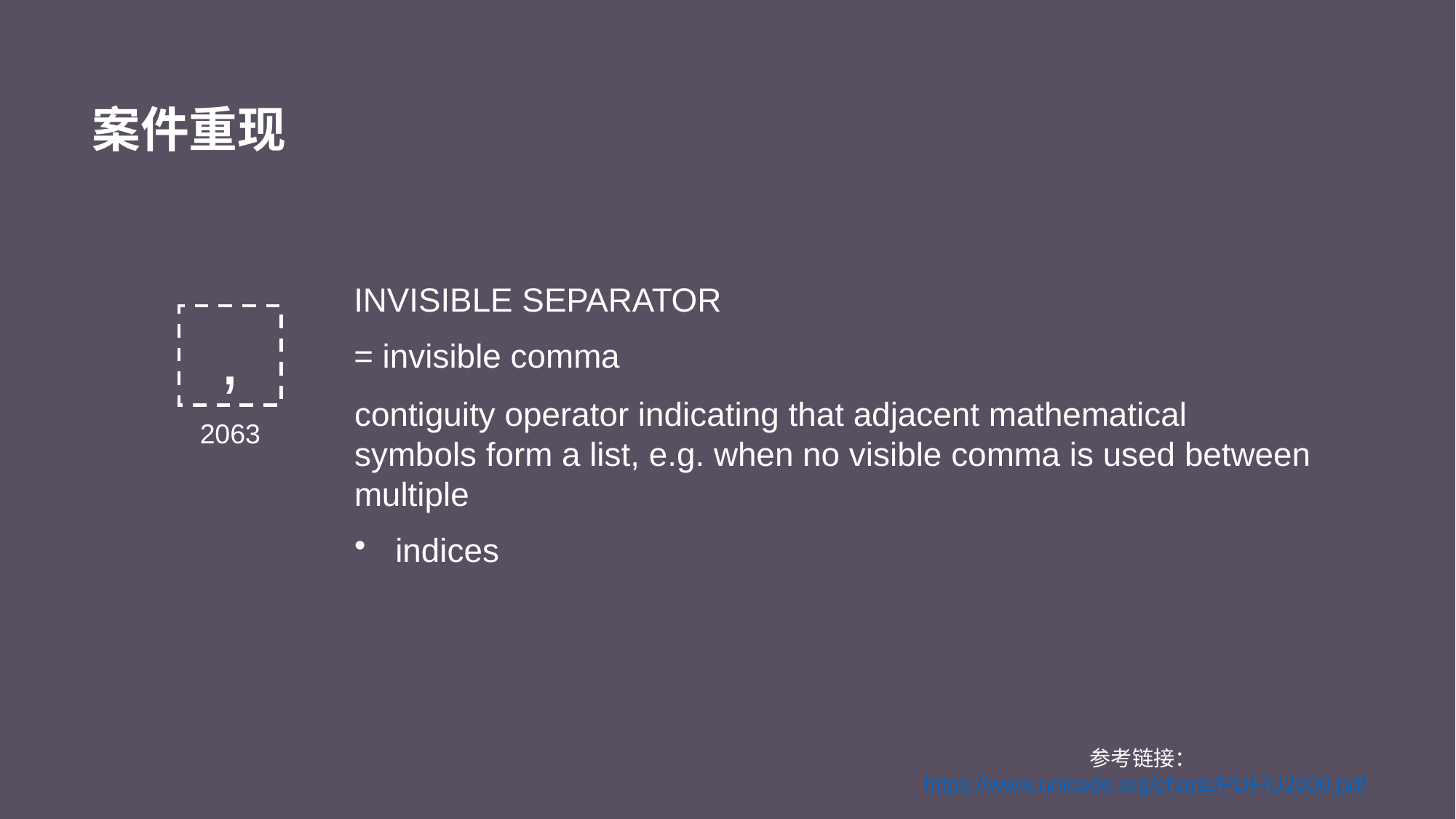

# 案件重现
INVISIBLE SEPARATOR= invisible comma

contiguity operator indicating that adjacent mathematical symbols form a list, e.g. when no visible comma is used between multipleindices
,
2063
参考链接：https://www.unicode.org/charts/PDF/U2000.pdf